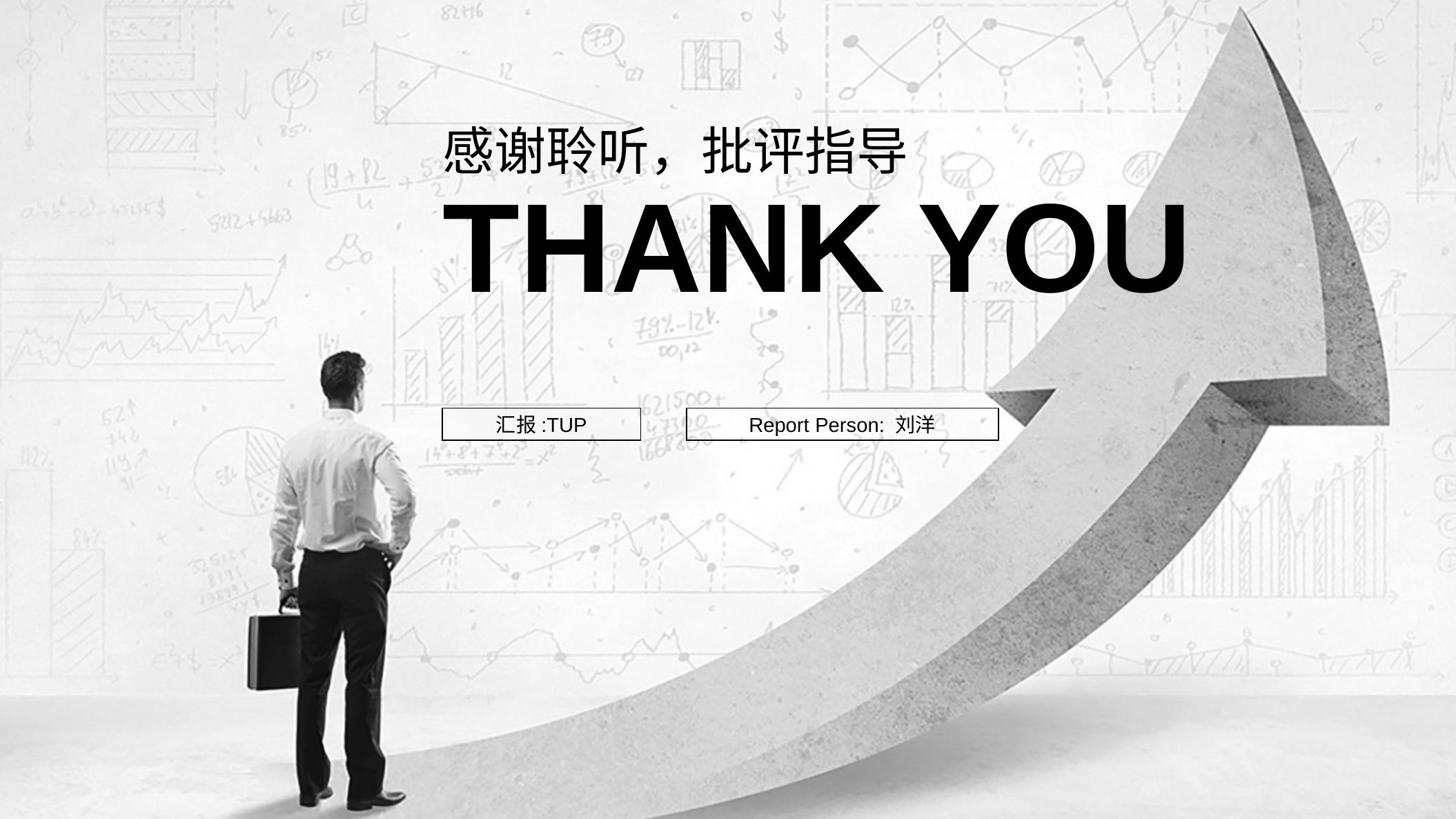

感谢聆听，批评指导
Thank you
Report Person: 刘洋
汇报:TUP